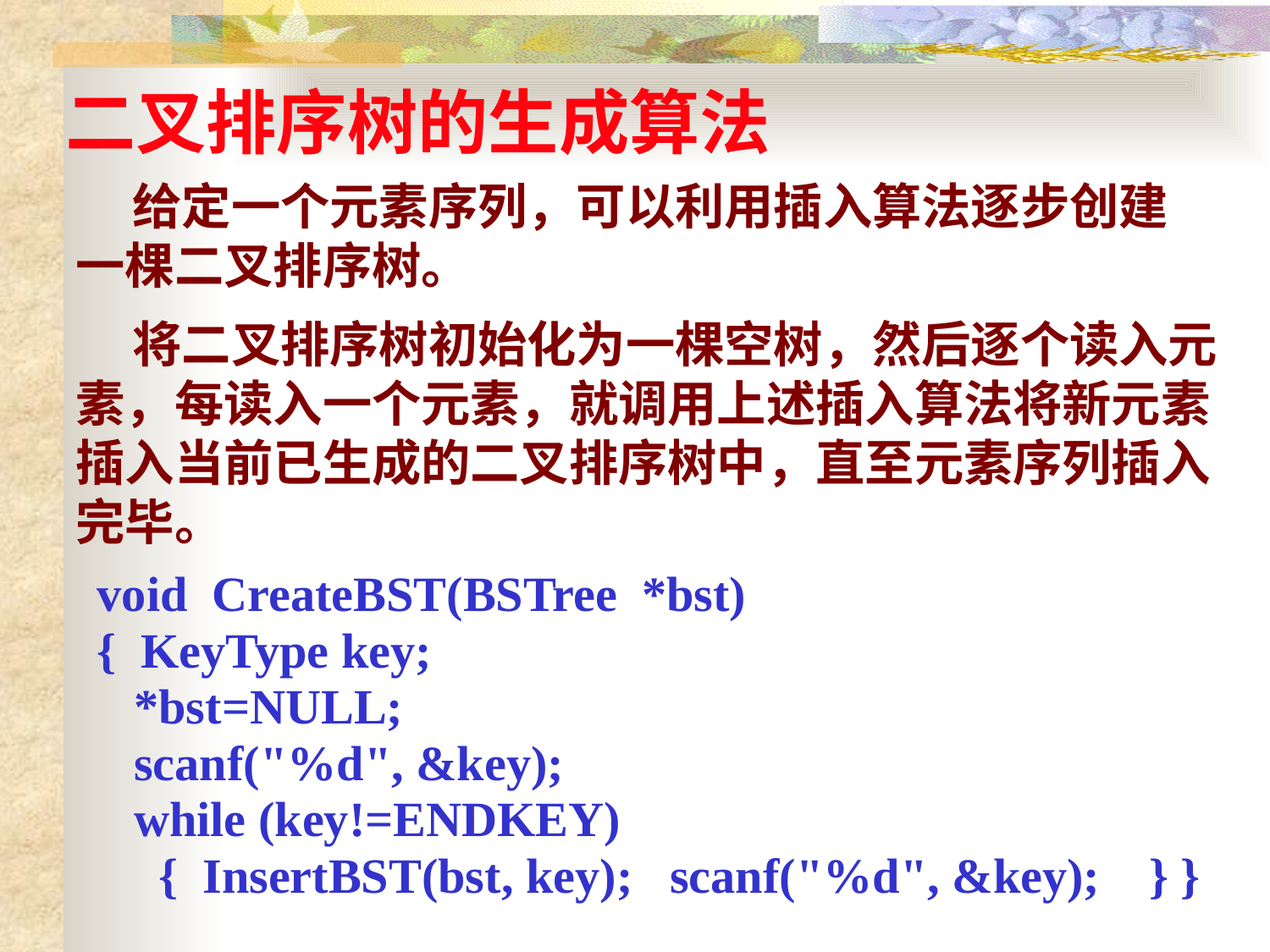

# 二叉排序树的生成算法
    给定一个元素序列，可以利用插入算法逐步创建一棵二叉排序树。
    将二叉排序树初始化为一棵空树，然后逐个读入元素，每读入一个元素，就调用上述插入算法将新元素插入当前已生成的二叉排序树中，直至元素序列插入完毕。
void  CreateBST(BSTree  *bst)
{  KeyType key;
   *bst=NULL;
   scanf("%d", &key);
   while (key!=ENDKEY)
     {  InsertBST(bst, key);   scanf("%d", &key);    } }